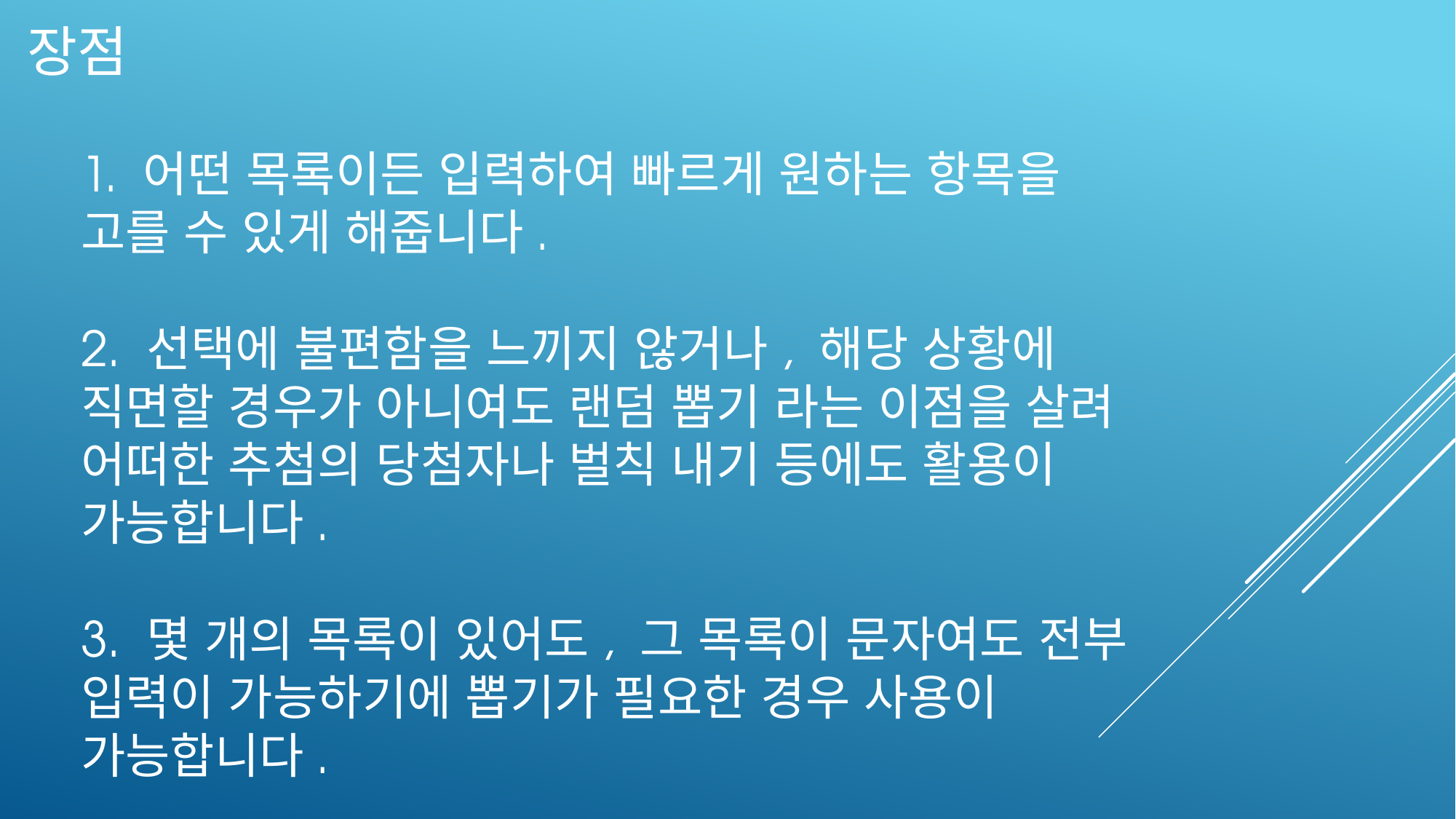

장점
1. 어떤 목록이든 입력하여 빠르게 원하는 항목을
고를 수 있게 해줍니다.

2. 선택에 불편함을 느끼지 않거나, 해당 상황에
직면할 경우가 아니여도 랜덤 뽑기 라는 이점을 살려
어떠한 추첨의 당첨자나 벌칙 내기 등에도 활용이
가능합니다.

3. 몇 개의 목록이 있어도, 그 목록이 문자여도 전부
입력이 가능하기에 뽑기가 필요한 경우 사용이
가능합니다.